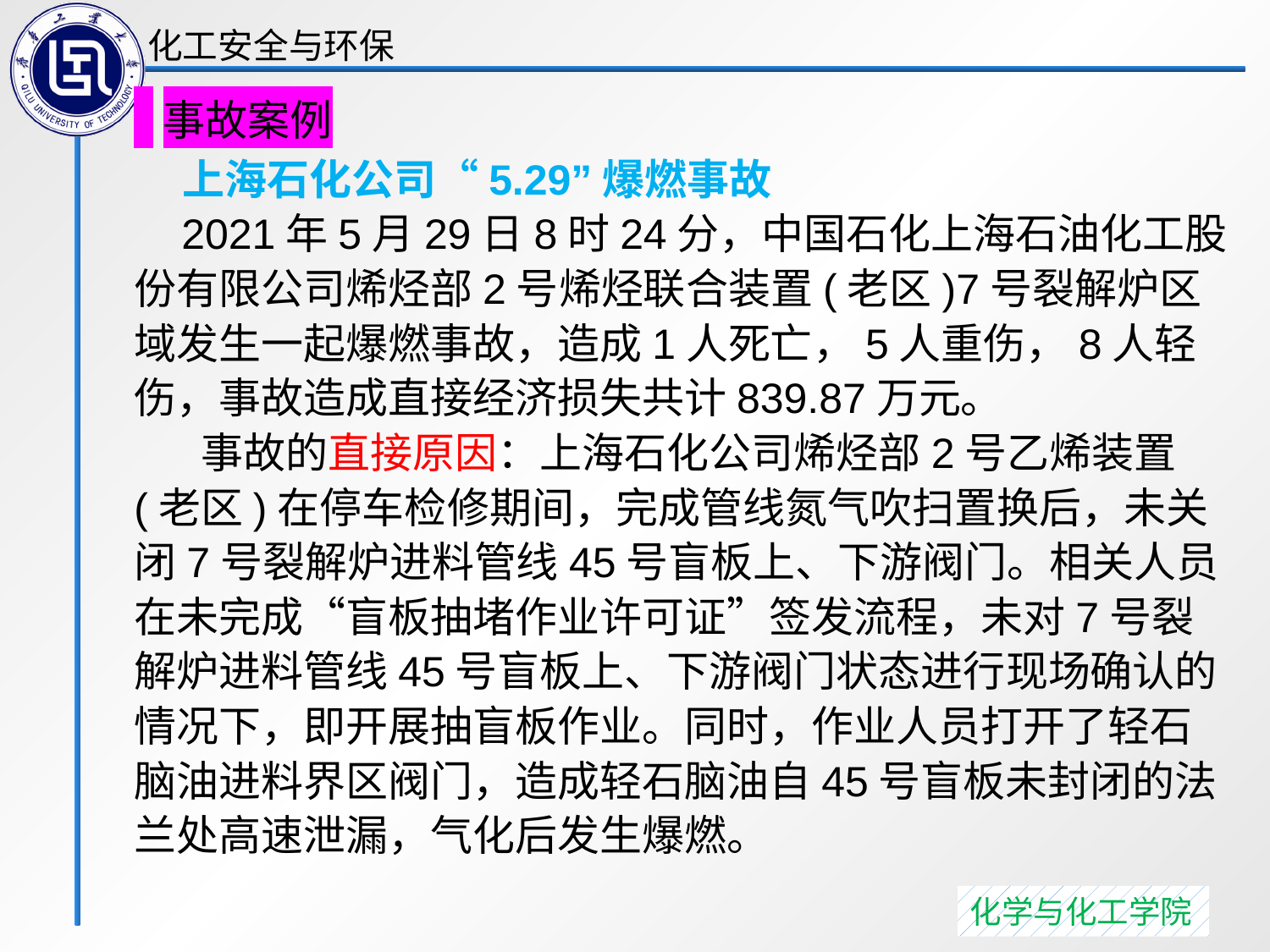

事故案例
    上海石化公司“5.29”爆燃事故
    2021年5月29日8时24分，中国石化上海石油化工股份有限公司烯烃部2号烯烃联合装置(老区)7号裂解炉区域发生一起爆燃事故，造成1人死亡，5人重伤，8人轻伤，事故造成直接经济损失共计839.87万元。
      事故的直接原因：上海石化公司烯烃部2号乙烯装置(老区)在停车检修期间，完成管线氮气吹扫置换后，未关闭7号裂解炉进料管线45号盲板上、下游阀门。相关人员在未完成“盲板抽堵作业许可证”签发流程，未对7号裂解炉进料管线45号盲板上、下游阀门状态进行现场确认的情况下，即开展抽盲板作业。同时，作业人员打开了轻石脑油进料界区阀门，造成轻石脑油自45号盲板未封闭的法兰处高速泄漏，气化后发生爆燃。